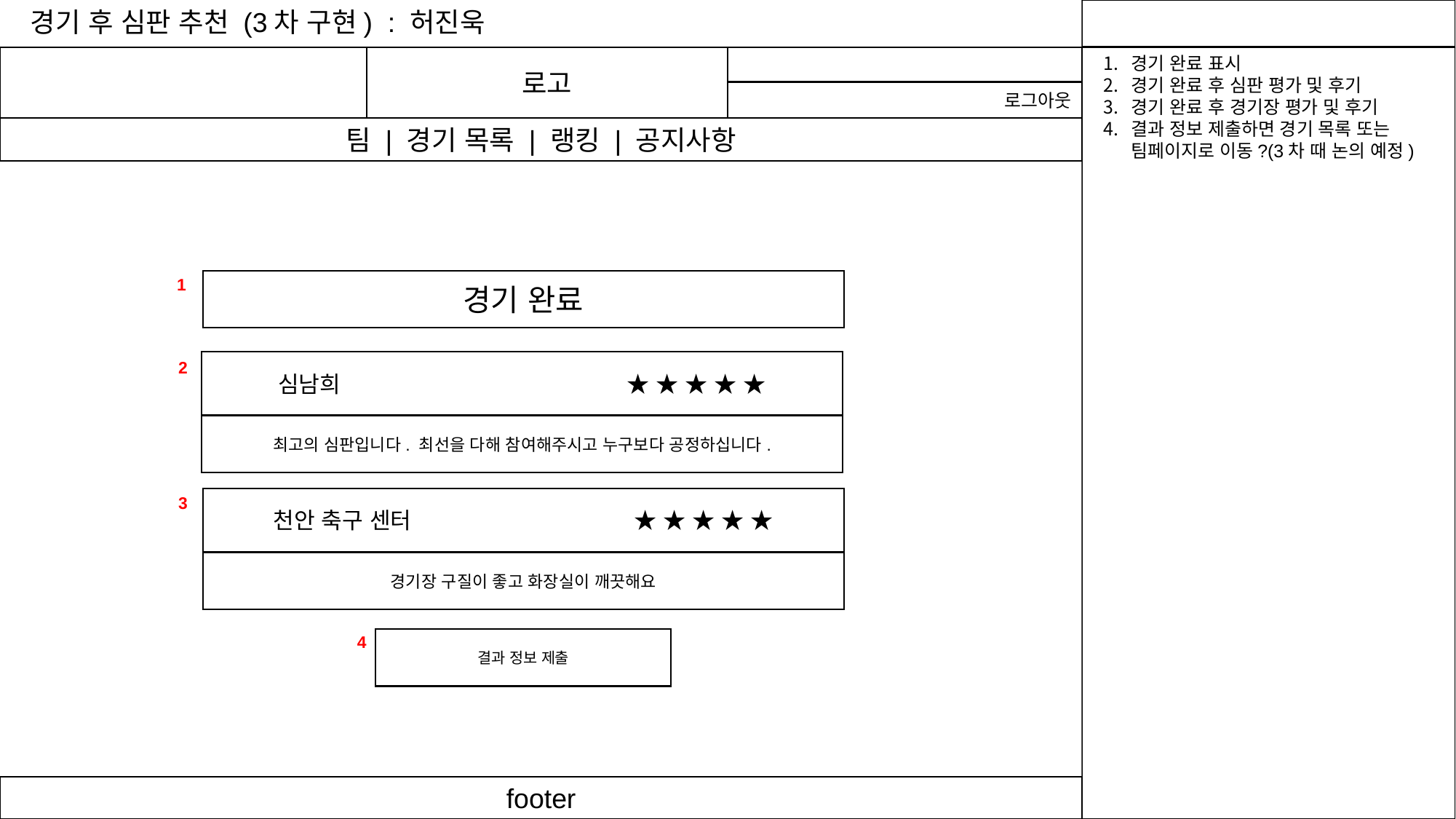

경기 후 심판 추천 (3차 구현)  : 허진욱

로고
경기 완료 표시
경기 완료 후 심판 평가 및 후기
경기 완료 후 경기장 평가 및 후기
결과 정보 제출하면 경기 목록 또는 팀페이지로 이동?(3차 때 논의 예정)
로그아웃
팀 | 경기 목록 | 랭킹 | 공지사항
1
경기 완료
2
심남희                                             ★ ★ ★ ★ ★
최고의 심판입니다. 최선을 다해 참여해주시고 누구보다 공정하십니다.
3
천안 축구 센터                                   ★ ★ ★ ★ ★
경기장 구질이 좋고 화장실이 깨끗해요
4
결과 정보 제출
footer